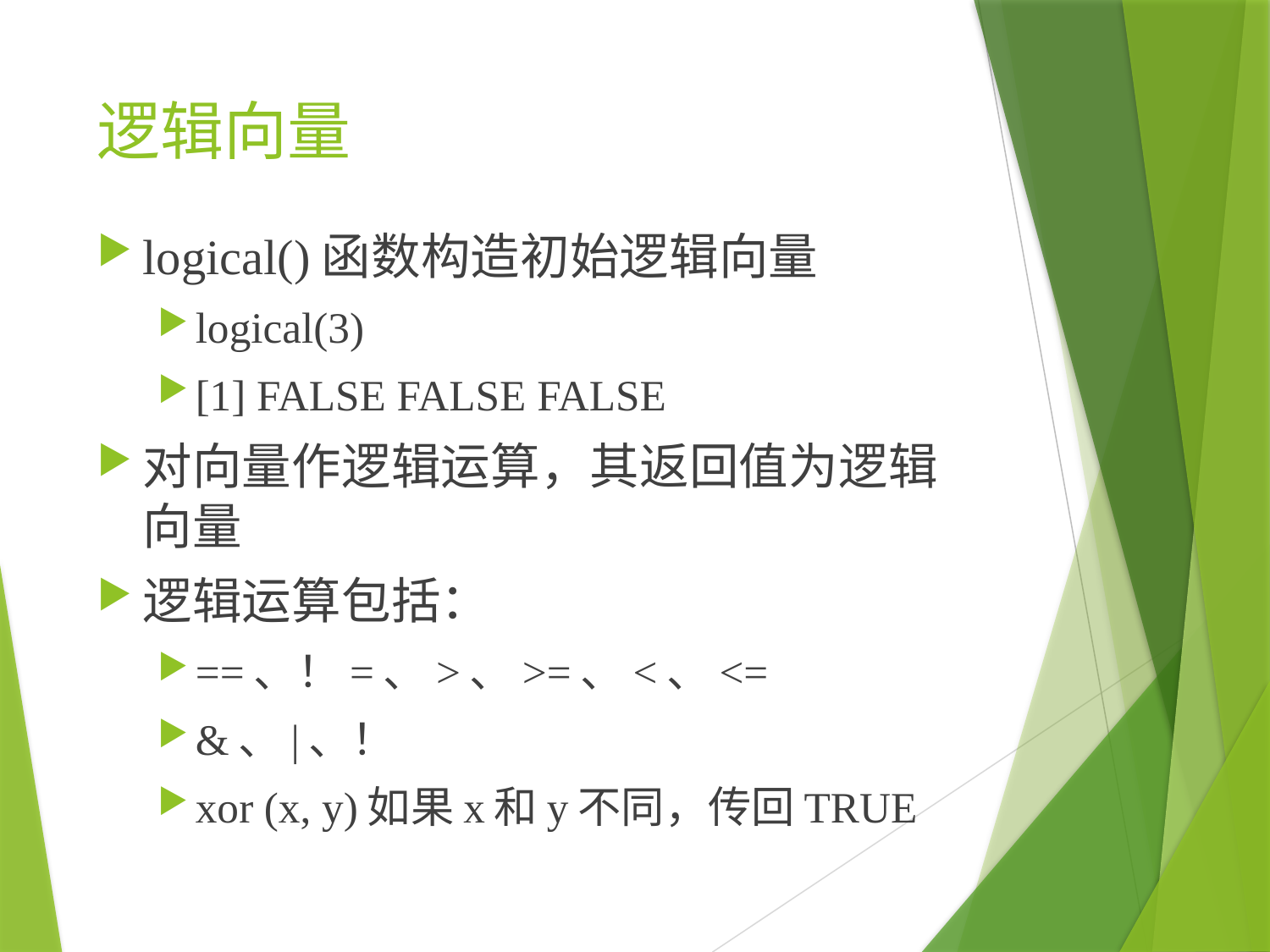

# 逻辑向量
logical()函数构造初始逻辑向量
logical(3)
[1] FALSE FALSE FALSE
对向量作逻辑运算，其返回值为逻辑向量
逻辑运算包括：
==、！=、>、>=、<、<=
&、|、！
xor (x, y)如果x和y不同，传回TRUE